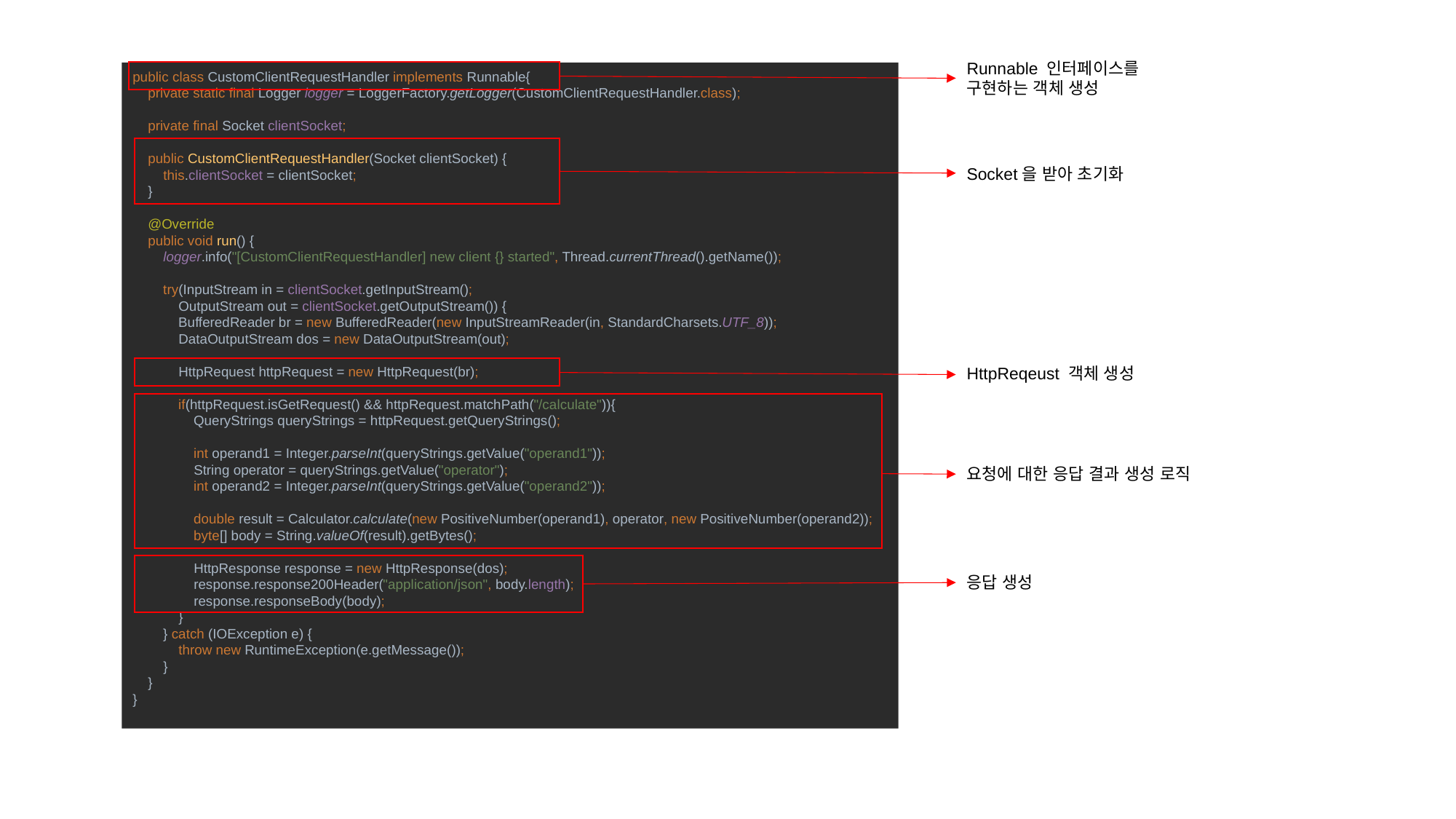

public class CustomClientRequestHandler implements Runnable{
    private static final Logger logger = LoggerFactory.getLogger(CustomClientRequestHandler.class);
    private final Socket clientSocket;
    public CustomClientRequestHandler(Socket clientSocket) {
        this.clientSocket = clientSocket;
    }
    @Override
    public void run() {
        logger.info("[CustomClientRequestHandler] new client {} started", Thread.currentThread().getName());
        try(InputStream in = clientSocket.getInputStream();
            OutputStream out = clientSocket.getOutputStream()) {
            BufferedReader br = new BufferedReader(new InputStreamReader(in, StandardCharsets.UTF_8));
            DataOutputStream dos = new DataOutputStream(out);
            HttpRequest httpRequest = new HttpRequest(br);
            if(httpRequest.isGetRequest() && httpRequest.matchPath("/calculate")){
                QueryStrings queryStrings = httpRequest.getQueryStrings();
                int operand1 = Integer.parseInt(queryStrings.getValue("operand1"));
                String operator = queryStrings.getValue("operator");
                int operand2 = Integer.parseInt(queryStrings.getValue("operand2"));
                double result = Calculator.calculate(new PositiveNumber(operand1), operator, new PositiveNumber(operand2));
                byte[] body = String.valueOf(result).getBytes();
                HttpResponse response = new HttpResponse(dos);
                response.response200Header("application/json", body.length);
                response.responseBody(body);
            }
        } catch (IOException e) {
            throw new RuntimeException(e.getMessage());
        }
    }
}

Runnable 인터페이스를
구현하는 객체 생성

Socket을 받아 초기화
HttpReqeust 객체 생성

요청에 대한 응답 결과 생성 로직

응답 생성